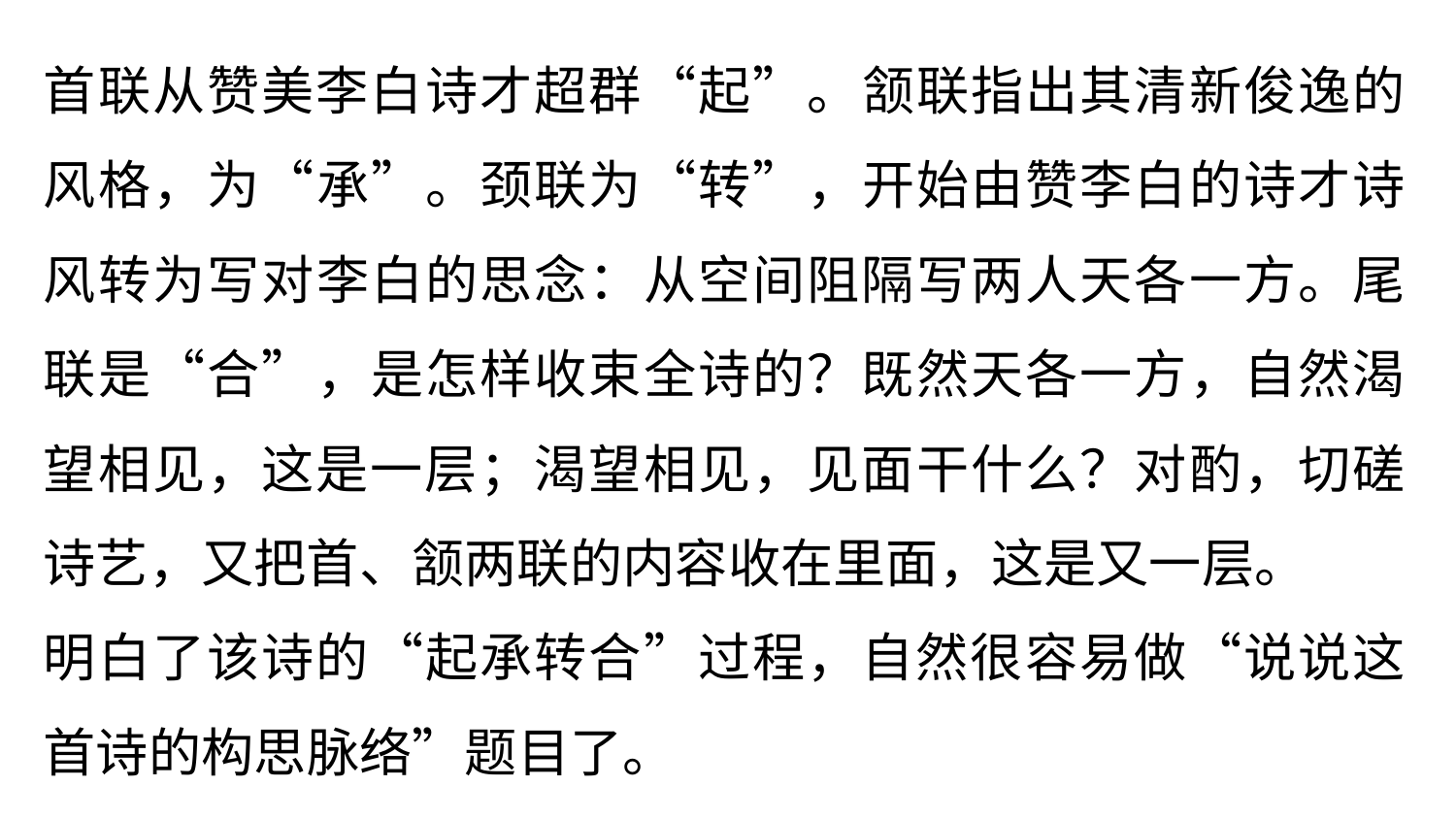

首联从赞美李白诗才超群“起”。颔联指出其清新俊逸的风格，为“承”。颈联为“转”，开始由赞李白的诗才诗风转为写对李白的思念：从空间阻隔写两人天各一方。尾联是“合”，是怎样收束全诗的？既然天各一方，自然渴望相见，这是一层；渴望相见，见面干什么？对酌，切磋诗艺，又把首、颔两联的内容收在里面，这是又一层。
明白了该诗的“起承转合”过程，自然很容易做“说说这首诗的构思脉络”题目了。